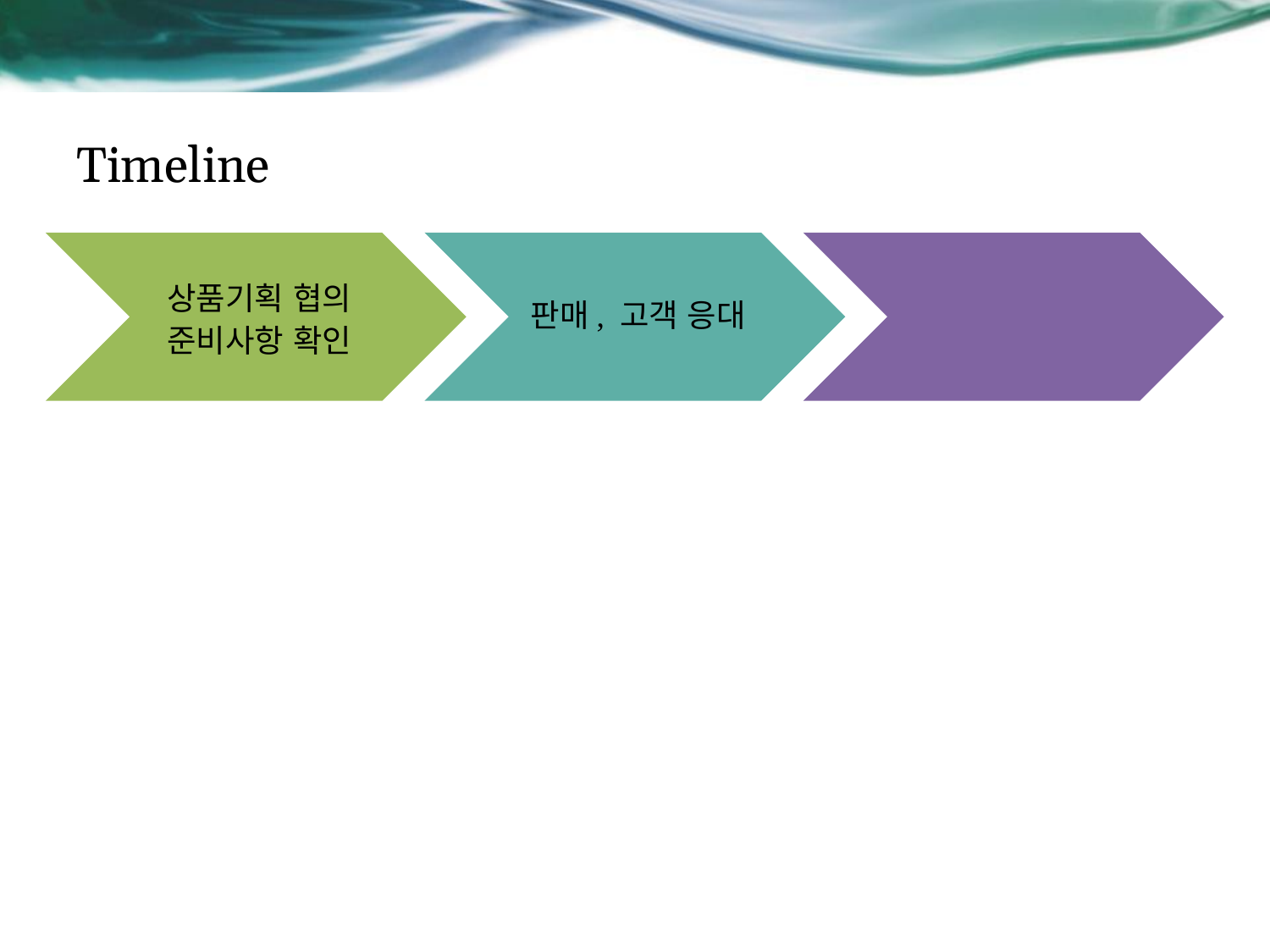

# Timeline
상품기획 협의 준비사항 확인
판매, 고객 응대